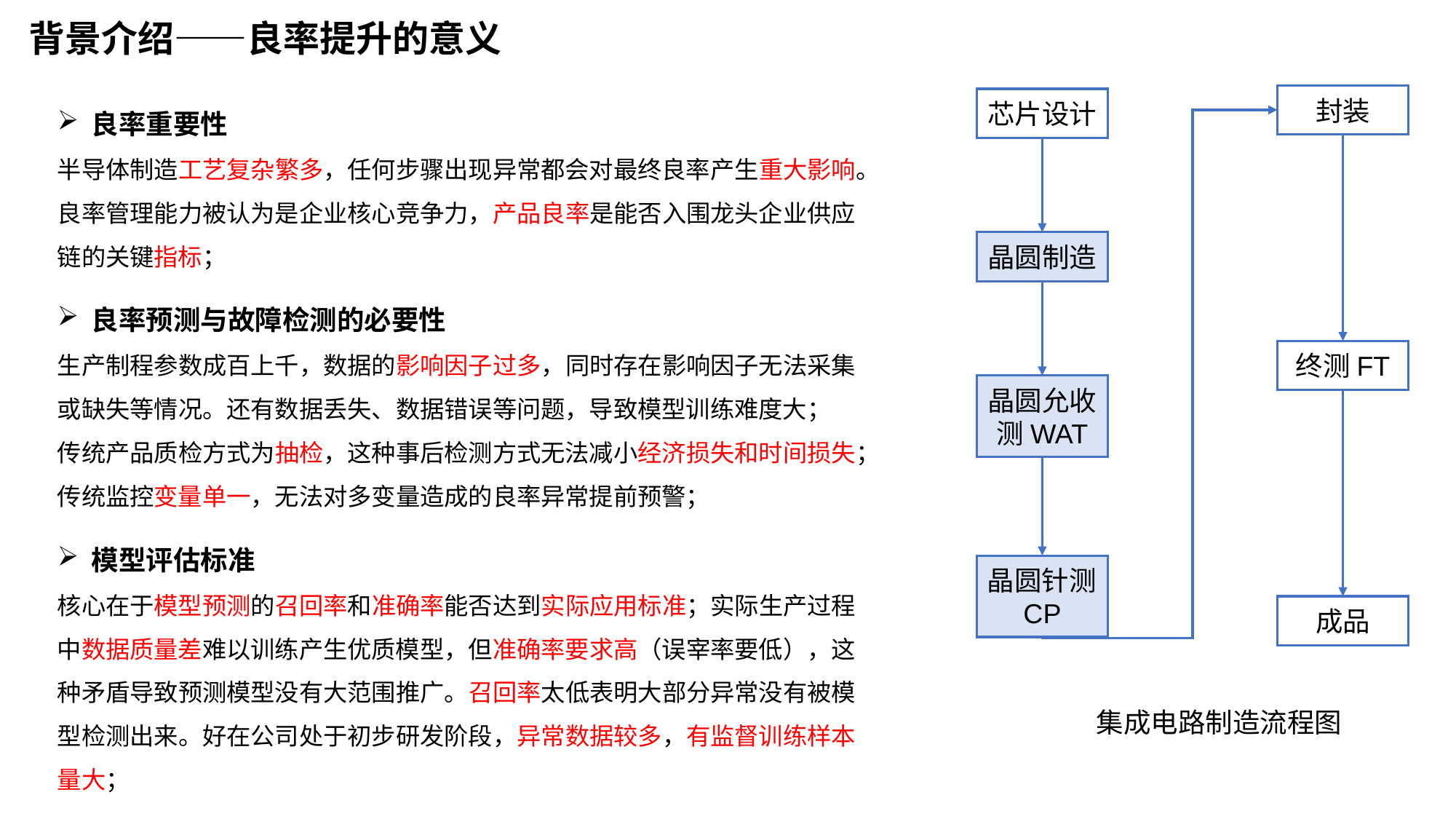

背景介绍——良率提升的意义
良率重要性
半导体制造工艺复杂繁多，任何步骤出现异常都会对最终良率产生重大影响。良率管理能力被认为是企业核心竞争力，产品良率是能否入围龙头企业供应链的关键指标；
封装
芯片设计
晶圆制造
终测FT
晶圆允收测WAT
晶圆针测CP
成品
良率预测与故障检测的必要性
生产制程参数成百上千，数据的影响因子过多，同时存在影响因子无法采集或缺失等情况。还有数据丢失、数据错误等问题，导致模型训练难度大；
传统产品质检方式为抽检，这种事后检测方式无法减小经济损失和时间损失；
传统监控变量单一，无法对多变量造成的良率异常提前预警；
模型评估标准
核心在于模型预测的召回率和准确率能否达到实际应用标准；实际生产过程中数据质量差难以训练产生优质模型，但准确率要求高（误宰率要低），这种矛盾导致预测模型没有大范围推广。召回率太低表明大部分异常没有被模型检测出来。好在公司处于初步研发阶段，异常数据较多，有监督训练样本量大；
集成电路制造流程图